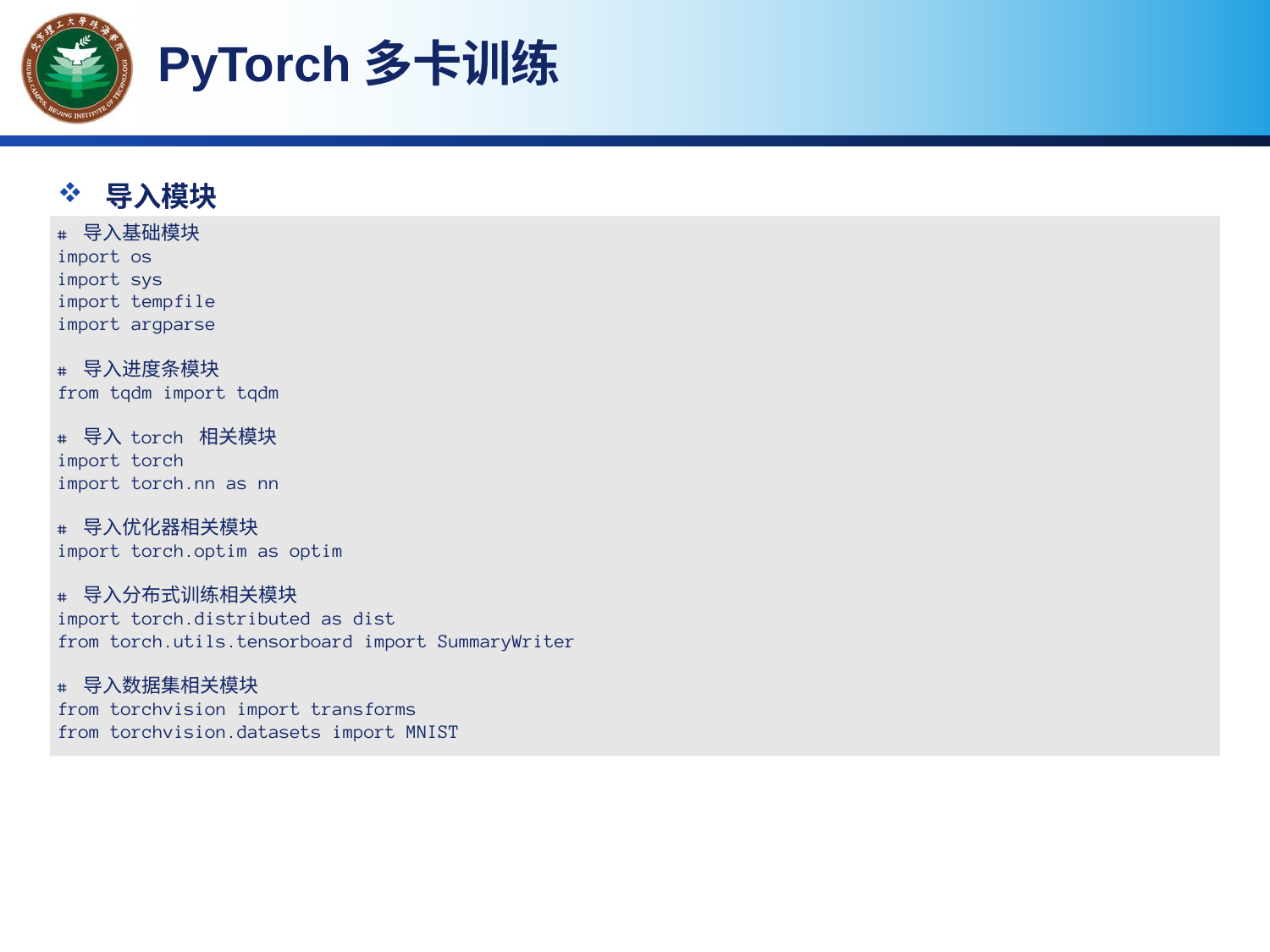

PyTorch多卡训练
导入模块
# 导入基础模块
import os
import sys
import tempfile
import argparse

# 导入进度条模块
from tqdm import tqdm

# 导入 torch 相关模块
import torch
import torch.nn as nn

# 导入优化器相关模块
import torch.optim as optim

# 导入分布式训练相关模块
import torch.distributed as dist
from torch.utils.tensorboard import SummaryWriter

# 导入数据集相关模块
from torchvision import transforms
from torchvision.datasets import MNIST